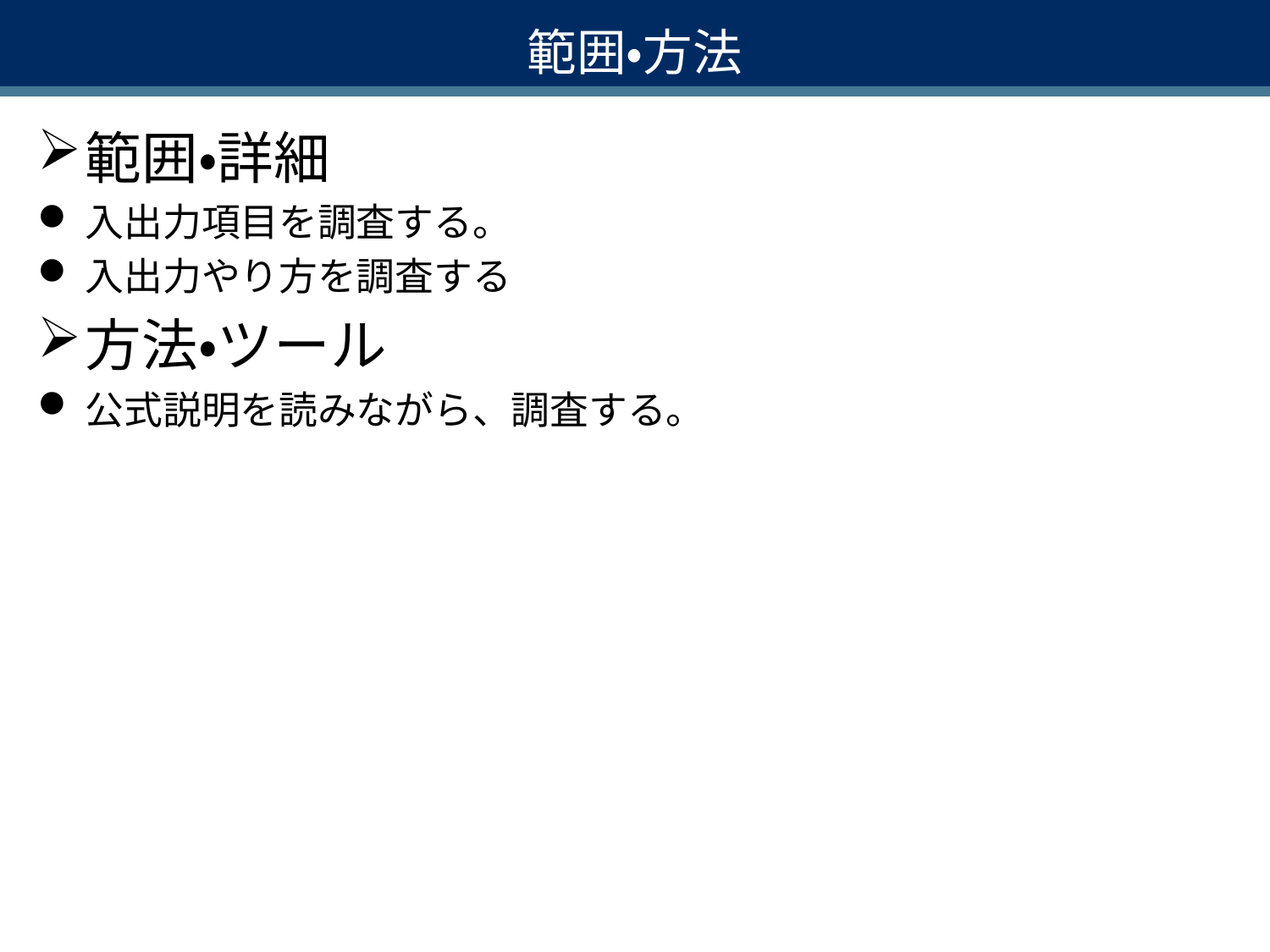

# 範囲・方法
範囲・詳細
入出力項目を調査する。
入出力やり方を調査する
方法・ツール
公式説明を読みながら、調査する。